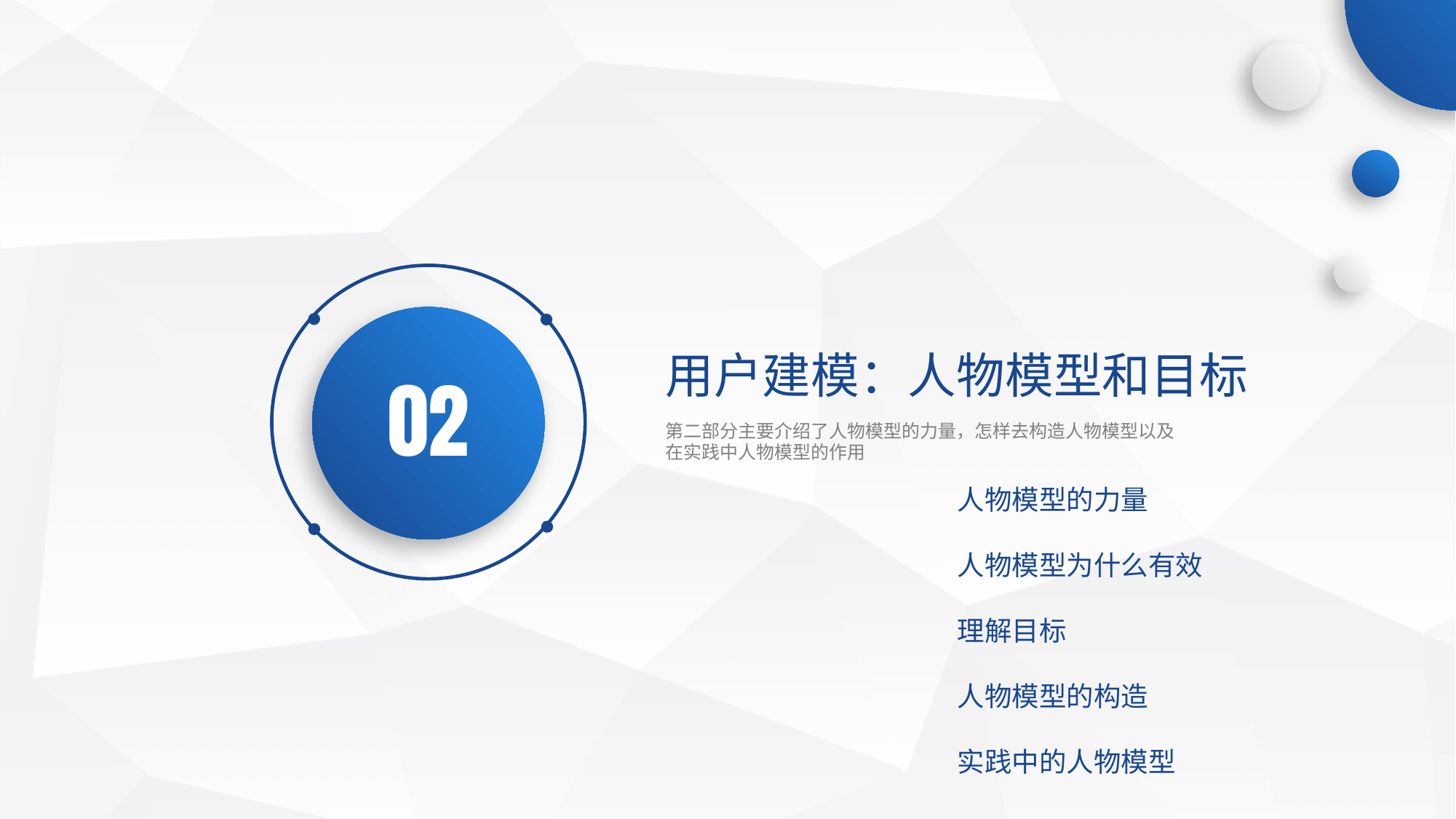

02

用户建模：人物模型和目标
第二部分主要介绍了人物模型的力量，怎样去构造人物模型以及在实践中人物模型的作用
人物模型的力量

人物模型为什么有效

理解目标

人物模型的构造

实践中的人物模型